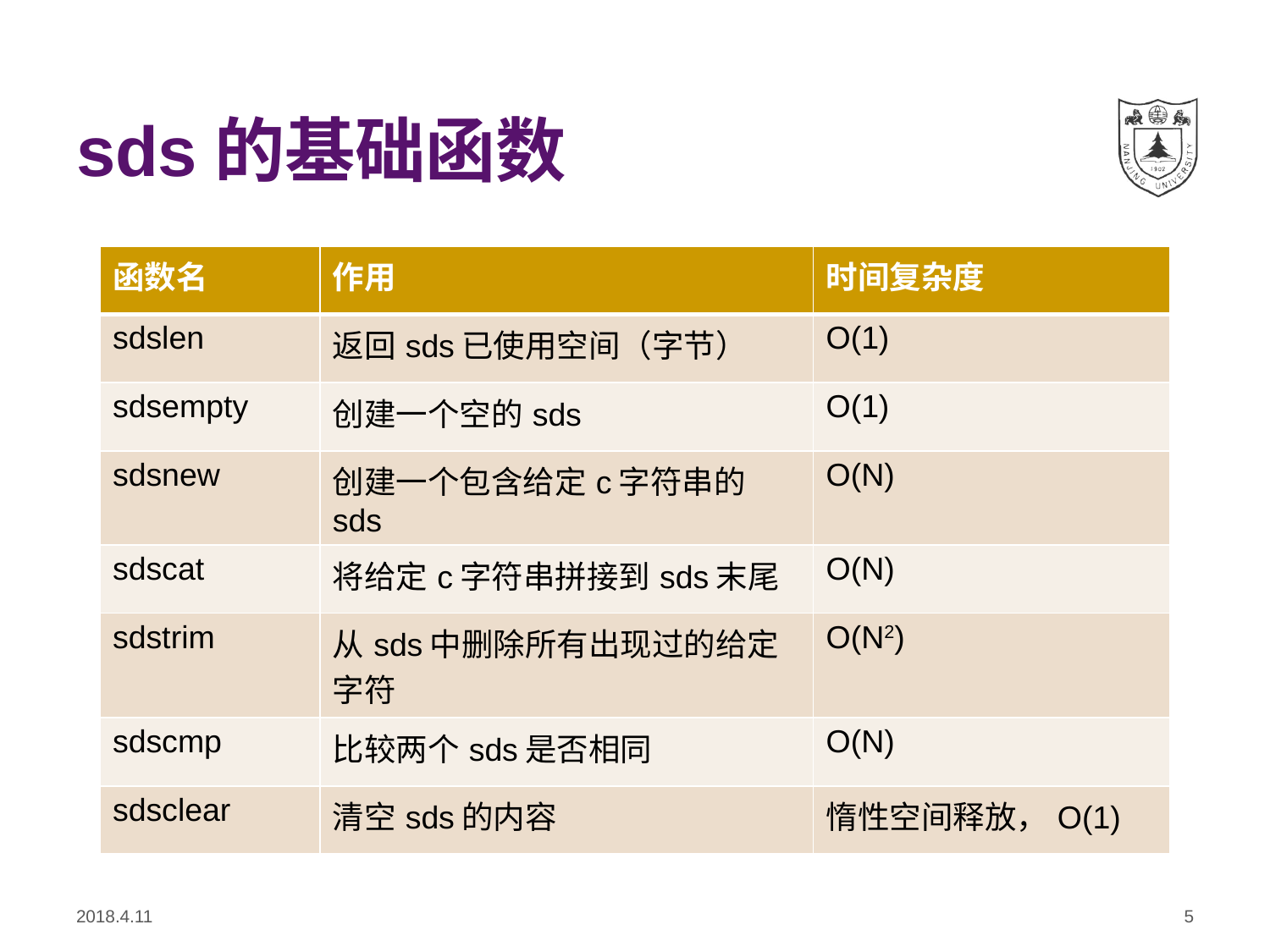

# sds的基础函数
| 函数名 | 作用 | 时间复杂度 |
| --- | --- | --- |
| sdslen | 返回sds已使用空间（字节） | O(1) |
| sdsempty | 创建一个空的sds | O(1) |
| sdsnew | 创建一个包含给定c字符串的sds | O(N) |
| sdscat | 将给定c字符串拼接到sds末尾 | O(N) |
| sdstrim | 从sds中删除所有出现过的给定字符 | O(N2) |
| sdscmp | 比较两个sds是否相同 | O(N) |
| sdsclear | 清空sds的内容 | 惰性空间释放，O(1) |
2018.4.11

5